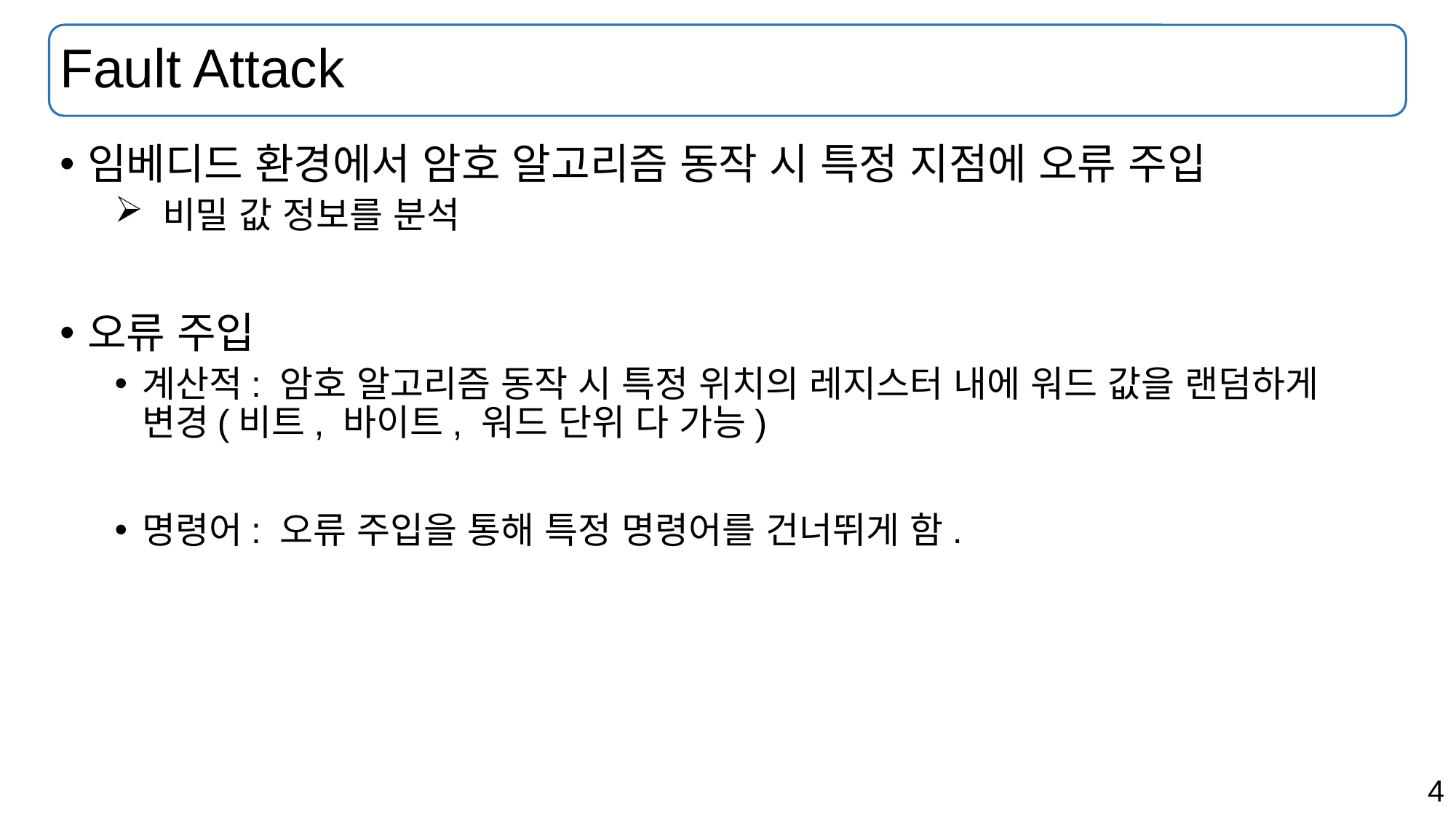

# Fault Attack
임베디드 환경에서 암호 알고리즘 동작 시 특정 지점에 오류 주입
 비밀 값 정보를 분석

오류 주입
계산적: 암호 알고리즘 동작 시 특정 위치의 레지스터 내에 워드 값을 랜덤하게 변경(비트, 바이트, 워드 단위 다 가능)

명령어: 오류 주입을 통해 특정 명령어를 건너뛰게 함.